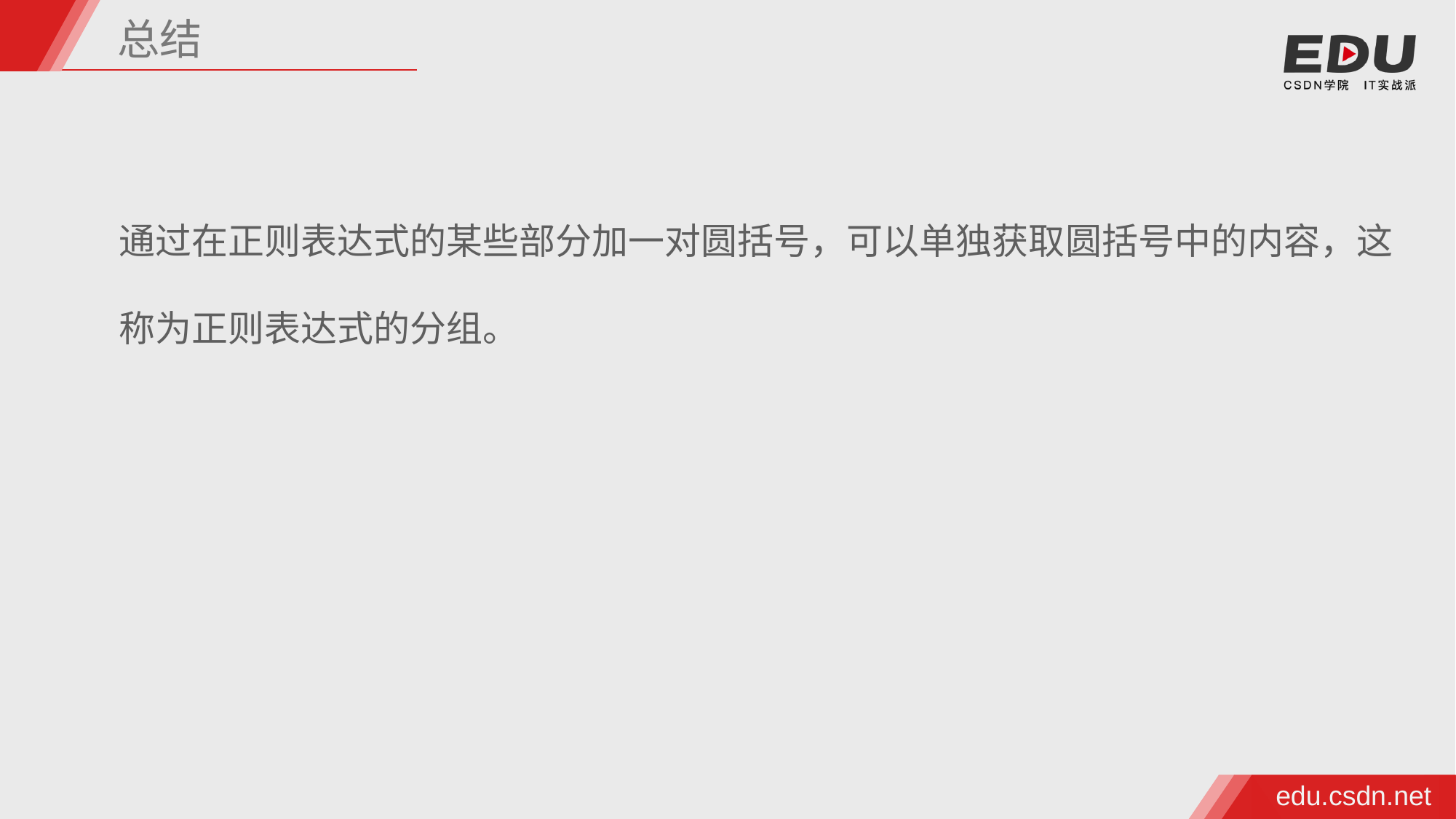

总结
通过在正则表达式的某些部分加一对圆括号，可以单独获取圆括号中的内容，这
称为正则表达式的分组。
edu.csdn.net